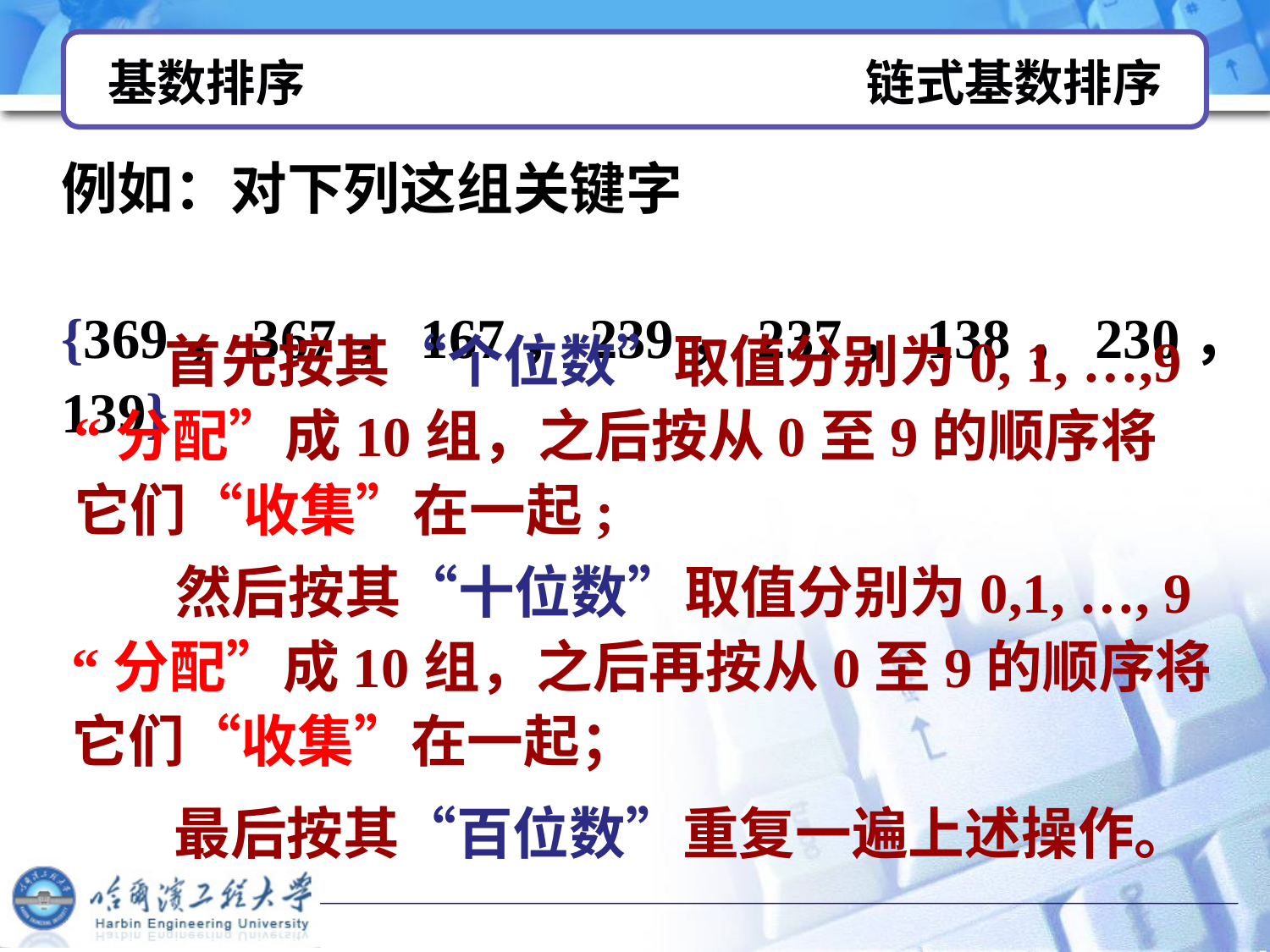

# 基数排序                                                  链式基数排序
例如：对下列这组关键字
  {369，367，167，239，237，138，230，139}
      首先按其“个位数”取值分别为0, 1, …,9 “分配”成10组，之后按从0至9的顺序将它们“收集”在一起;
       然后按其“十位数”取值分别为0,1, …, 9   “分配”成10组，之后再按从0至9的顺序将它们“收集”在一起；
最后按其“百位数”重复一遍上述操作。